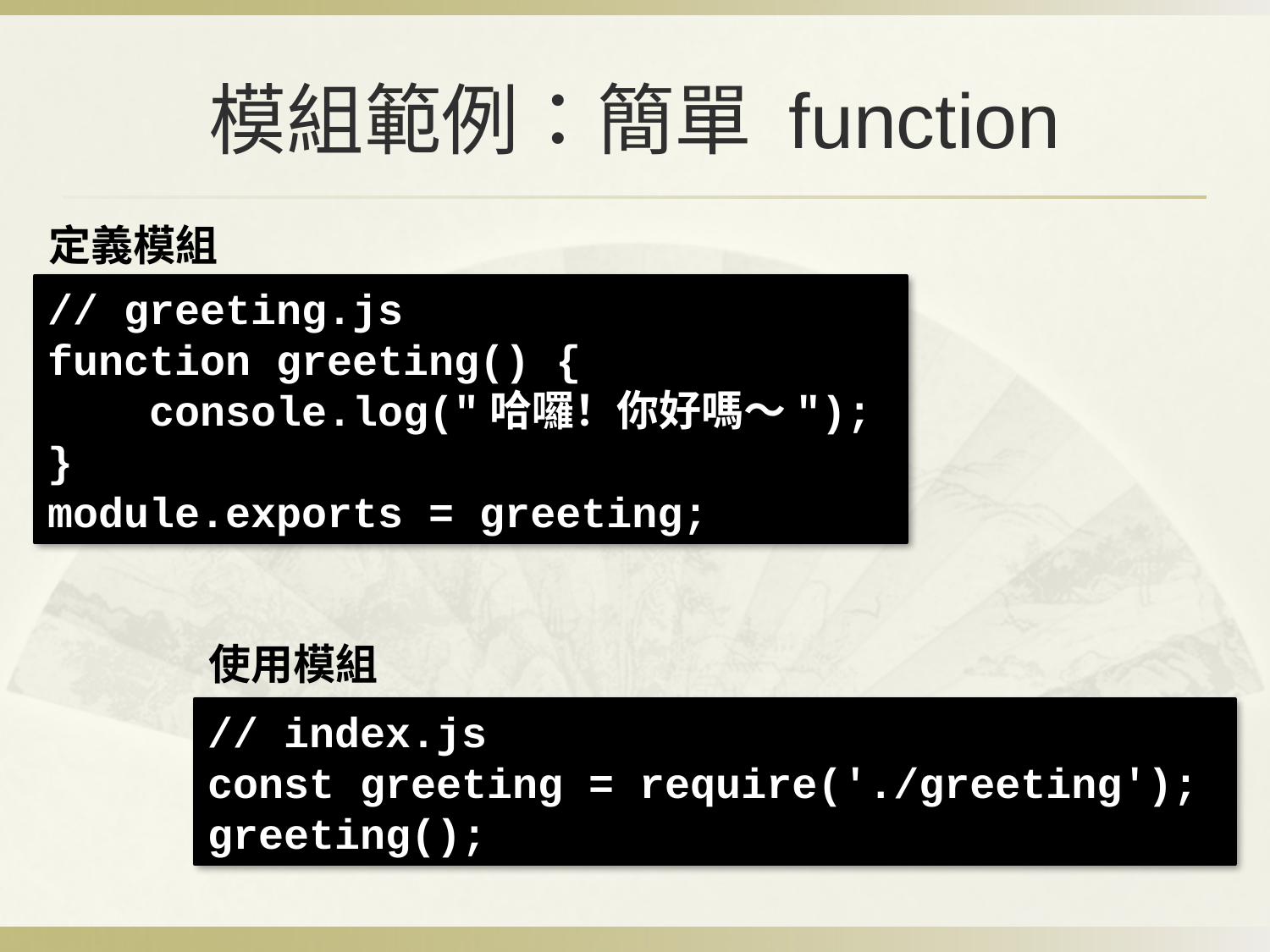

# 模組範例：簡單 function
定義模組
// greeting.js
function greeting() {
    console.log("哈囉！你好嗎～");
}
module.exports = greeting;
使用模組
// index.js
const greeting = require('./greeting');
greeting();